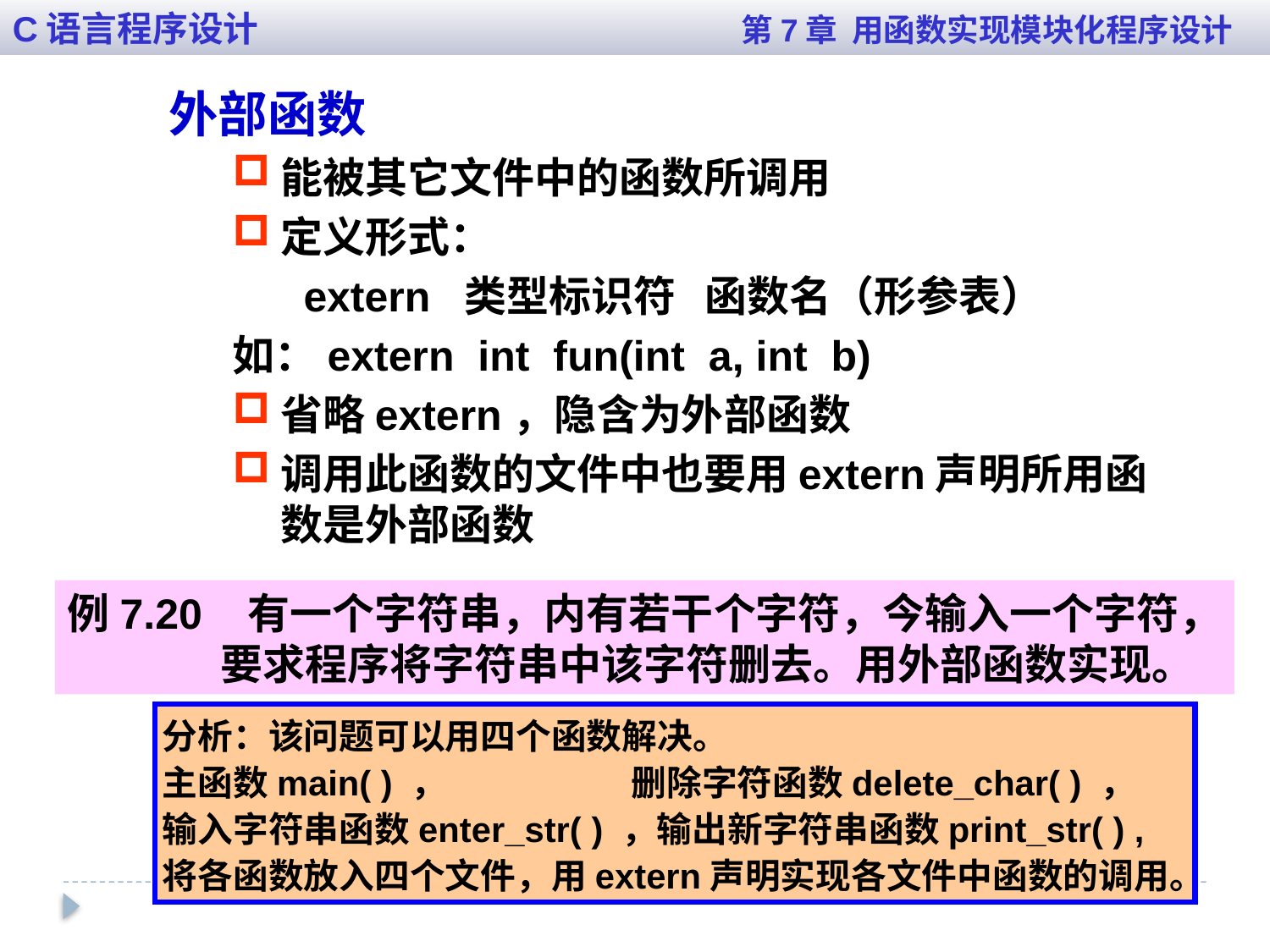

C语言程序设计                                                            第7章  用函数实现模块化程序设计
外部函数
能被其它文件中的函数所调用
定义形式：
      extern  类型标识符   函数名（形参表）
如：extern  int  fun(int  a, int  b)
省略extern，隐含为外部函数
调用此函数的文件中也要用extern声明所用函数是外部函数
例7.20   有一个字符串，内有若干个字符，今输入一个字符，
               要求程序将字符串中该字符删去。用外部函数实现。
分析：该问题可以用四个函数解决。
主函数main( ) ，                       删除字符函数delete_char( ) ，
输入字符串函数enter_str( ) ，输出新字符串函数print_str( ) ,
将各函数放入四个文件，用extern声明实现各文件中函数的调用。